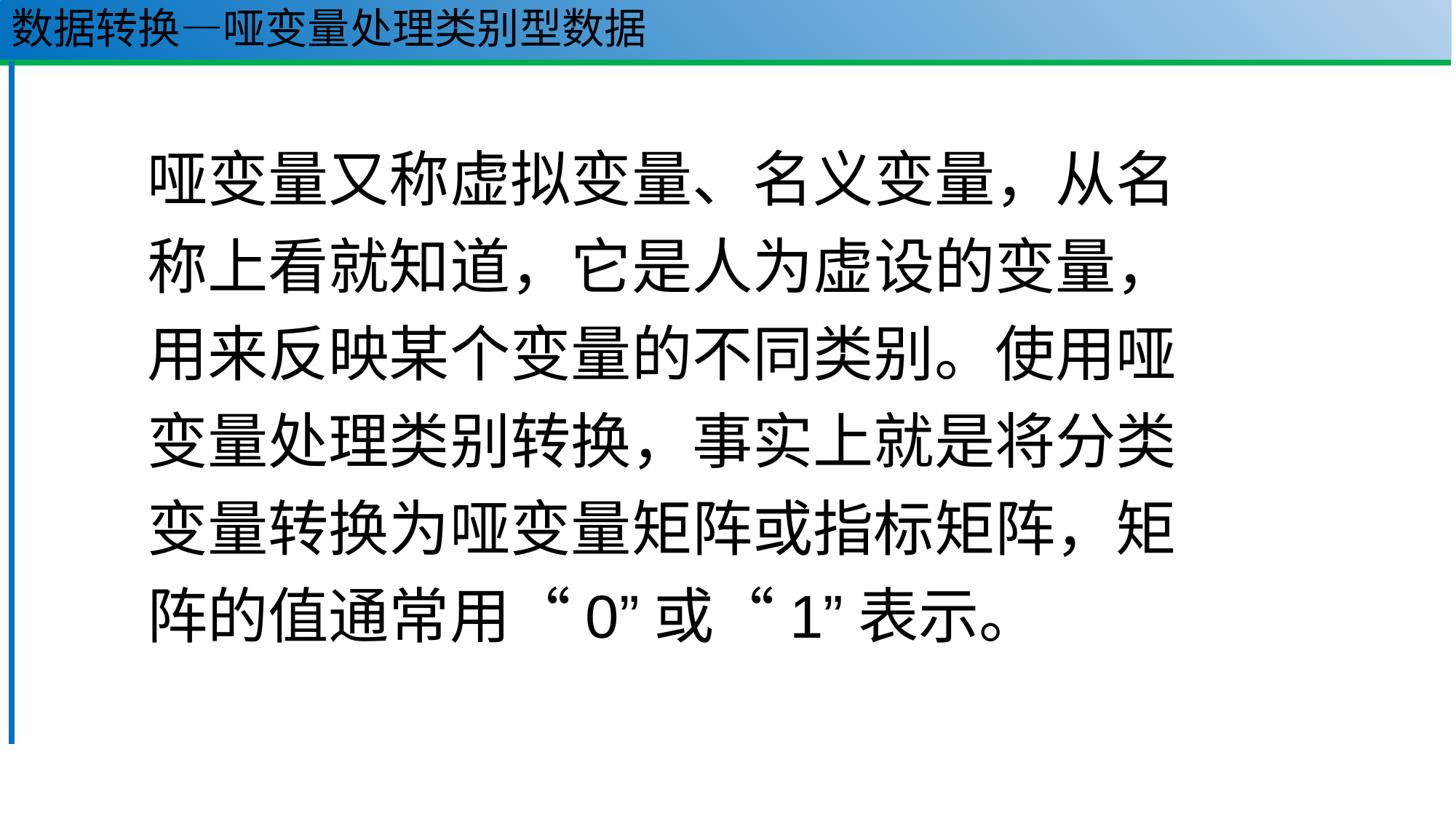

# 数据转换—哑变量处理类别型数据
哑变量又称虚拟变量、名义变量，从名称上看就知道，它是人为虚设的变量，用来反映某个变量的不同类别。使用哑变量处理类别转换，事实上就是将分类变量转换为哑变量矩阵或指标矩阵，矩阵的值通常用“0”或“1”表示。